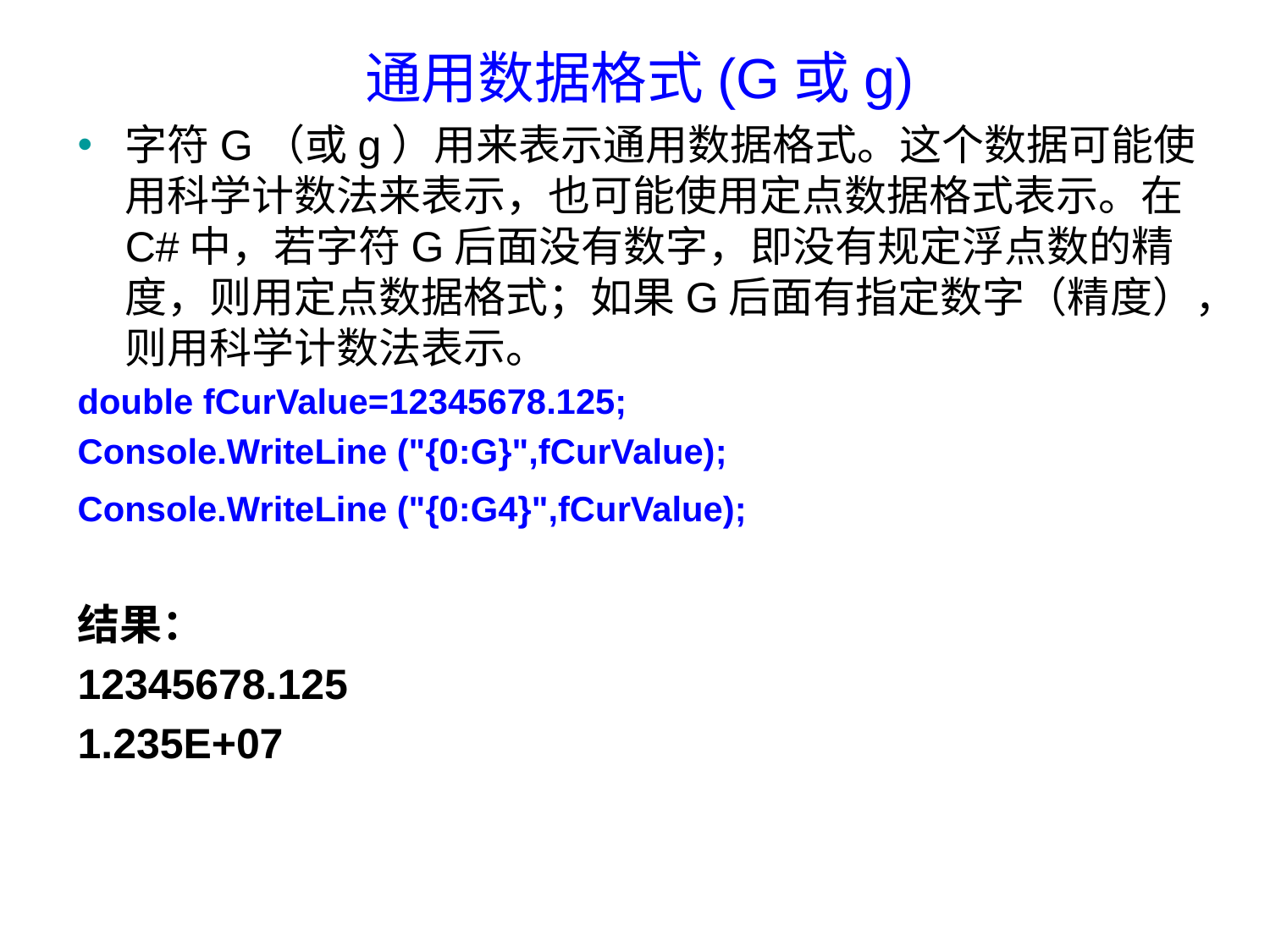

通用数据格式(G或g)
字符G（或g）用来表示通用数据格式。这个数据可能使用科学计数法来表示，也可能使用定点数据格式表示。在C#中，若字符G后面没有数字，即没有规定浮点数的精度，则用定点数据格式；如果G后面有指定数字（精度），则用科学计数法表示。
double fCurValue=12345678.125;
Console.WriteLine ("{0:G}",fCurValue);
Console.WriteLine ("{0:G4}",fCurValue);

结果：
12345678.125
1.235E+07